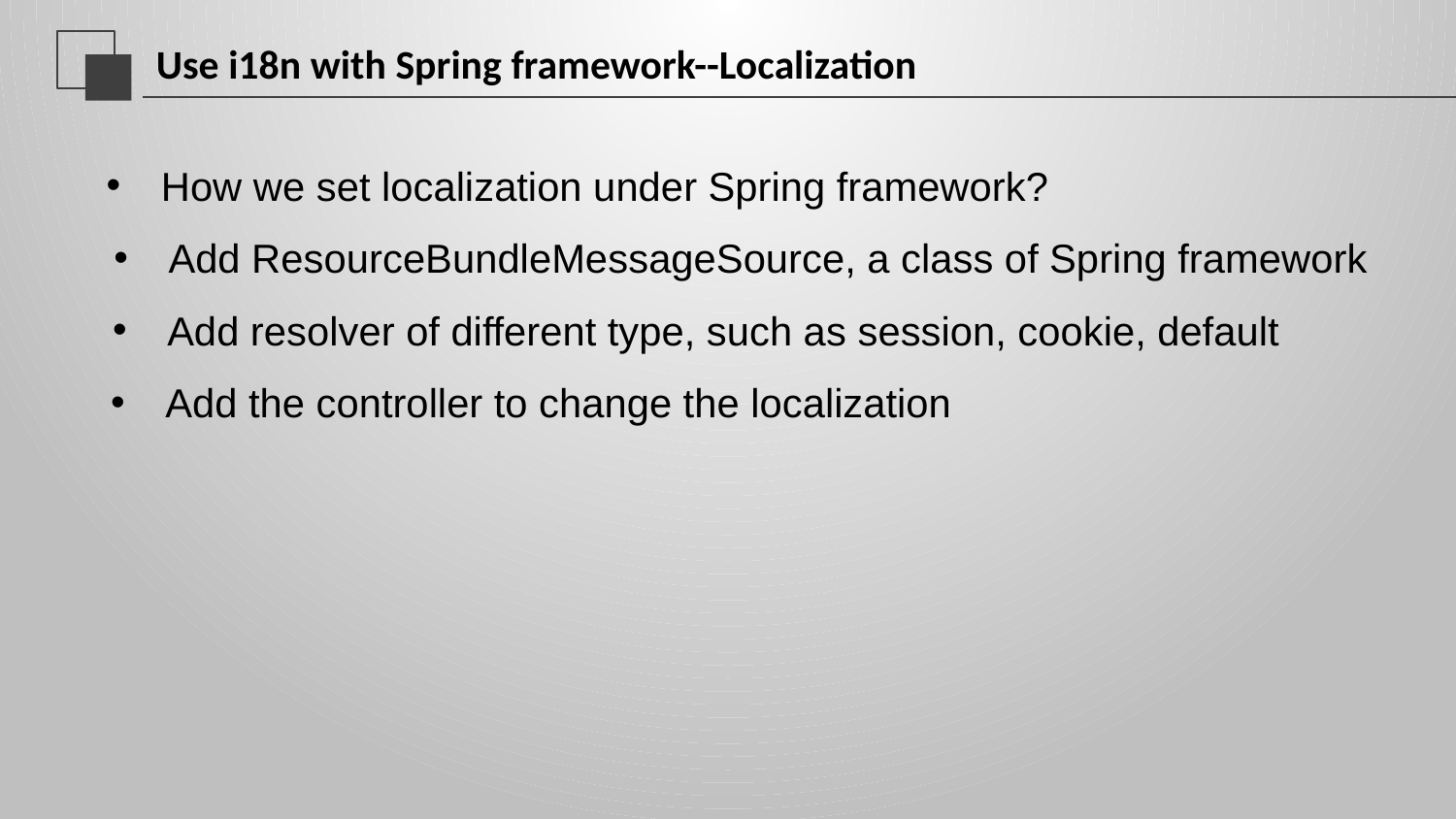

延迟符
# Use i18n with Spring framework--Localization
How we set localization under Spring framework?
Add ResourceBundleMessageSource, a class of Spring framework
Add resolver of different type, such as session, cookie, default
Add the controller to change the localization